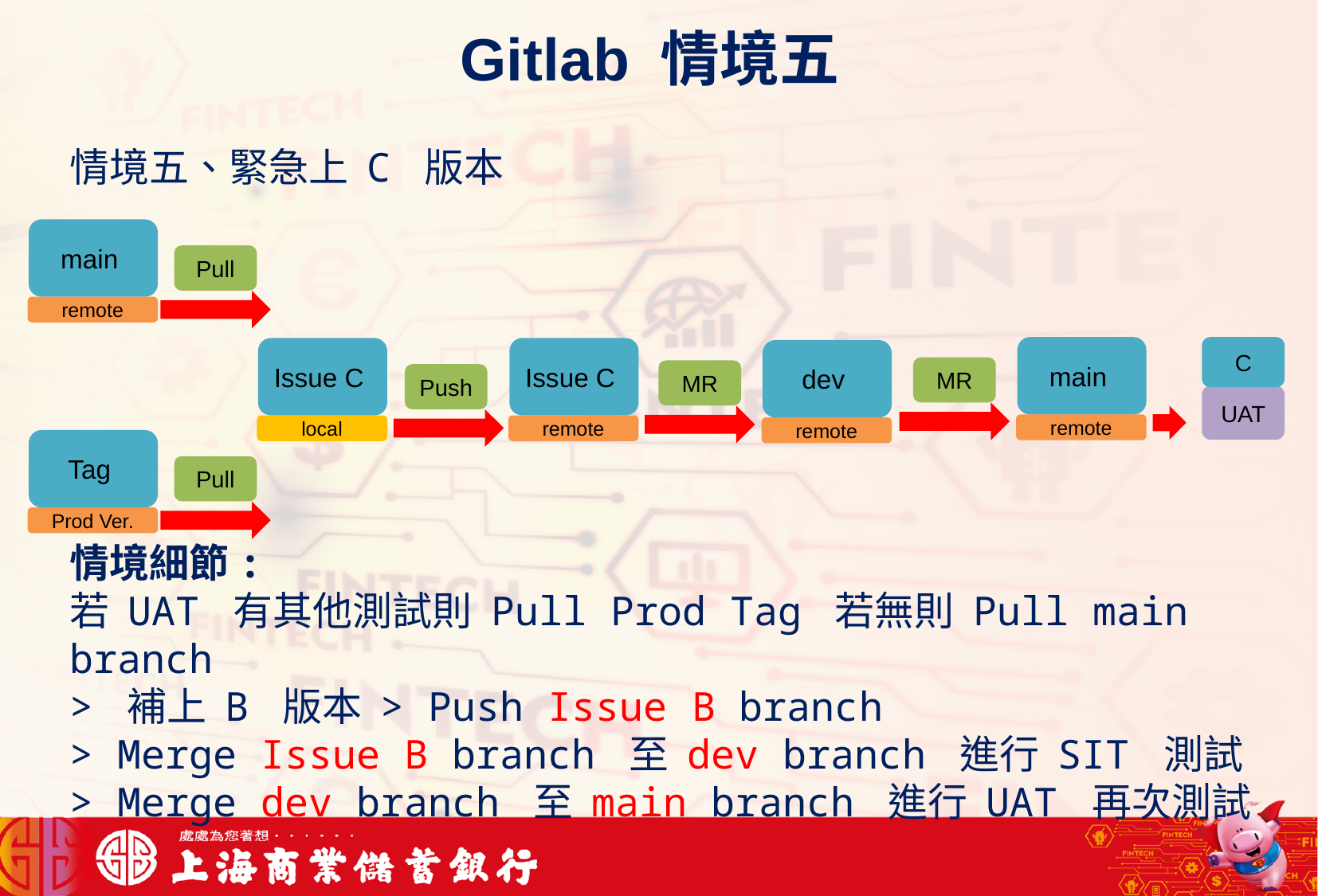

Gitlab 情境五
情境五、緊急上 C 版本
main
Pull

remote
main
C
Issue C
Issue C
dev
MR
MR
Push
UAT

remote
local
remote
remote
Tag
Pull

Prod Ver.

情境細節:
若 UAT 有其他測試則 Pull Prod Tag 若無則 Pull main branch
> 補上 B 版本 > Push Issue B branch
> Merge Issue B branch 至 dev branch 進行 SIT 測試
> Merge dev branch 至 main branch 進行 UAT 再次測試